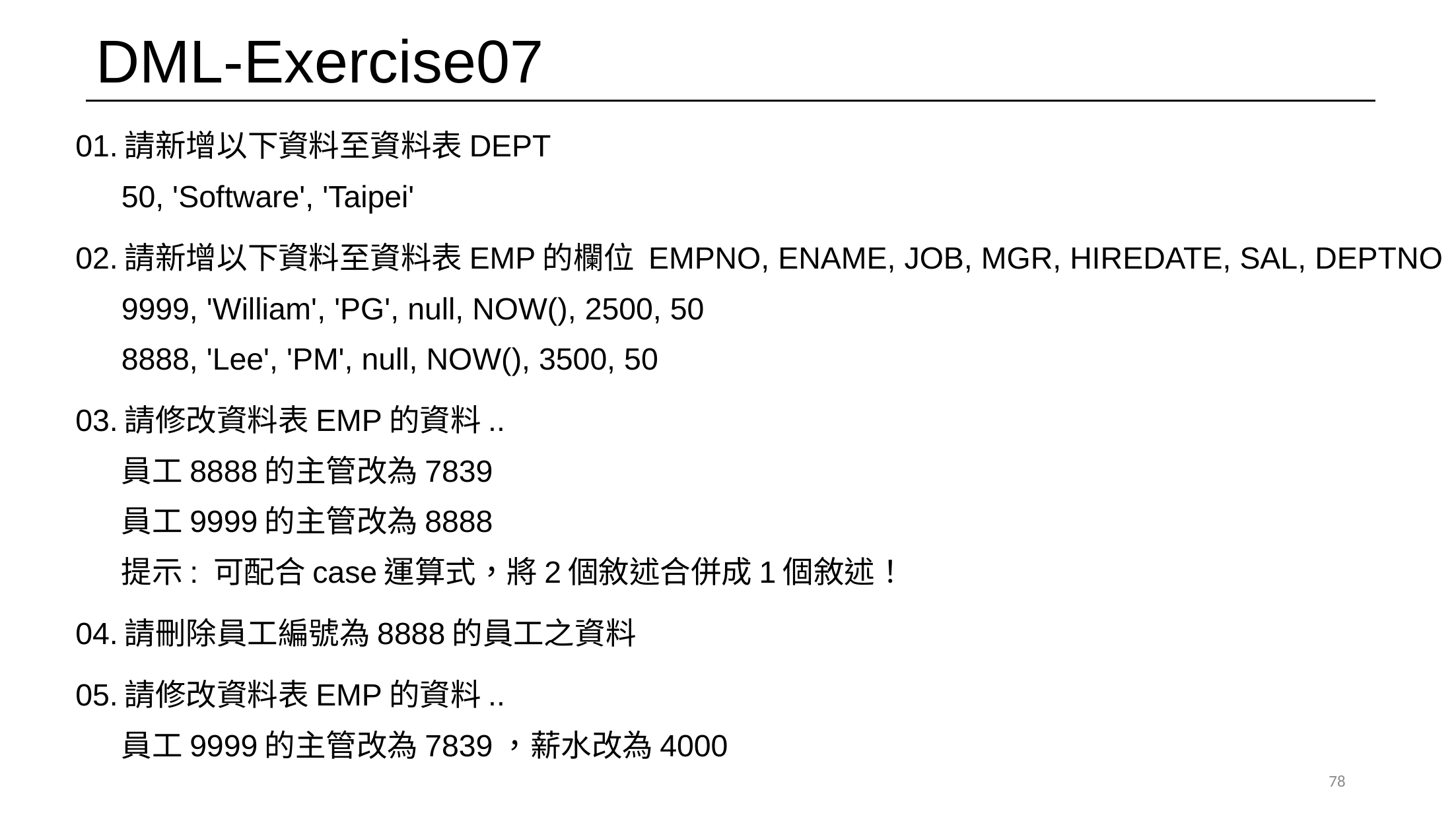

# DML-Exercise07
01.請新增以下資料至資料表DEPT
50, 'Software', 'Taipei'
02.請新增以下資料至資料表EMP的欄位 EMPNO, ENAME, JOB, MGR, HIREDATE, SAL, DEPTNO
9999, 'William', 'PG', null, NOW(), 2500, 50
8888, 'Lee', 'PM', null, NOW(), 3500, 50
03.請修改資料表EMP的資料..
員工8888的主管改為7839
員工9999的主管改為8888
提示: 可配合case運算式，將2個敘述合併成1個敘述！
04.請刪除員工編號為8888的員工之資料
05.請修改資料表EMP的資料..
員工9999的主管改為7839，薪水改為4000
78